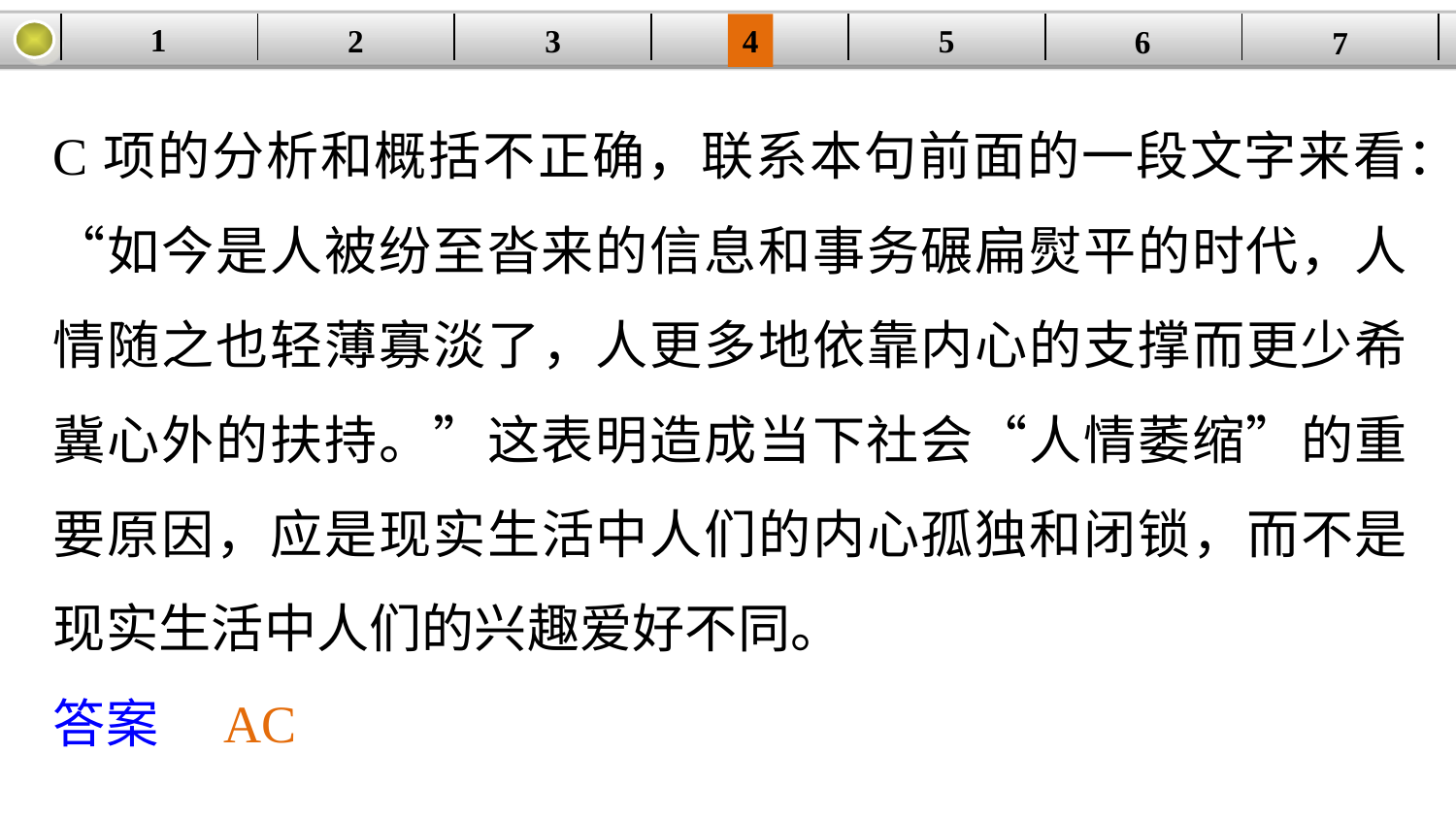

1
5
3
2
|  |  |  |  |  |  |  |
| --- | --- | --- | --- | --- | --- | --- |
4
6
7

C项的分析和概括不正确，联系本句前面的一段文字来看：“如今是人被纷至沓来的信息和事务碾扁熨平的时代，人情随之也轻薄寡淡了，人更多地依靠内心的支撑而更少希冀心外的扶持。”这表明造成当下社会“人情萎缩”的重要原因，应是现实生活中人们的内心孤独和闭锁，而不是现实生活中人们的兴趣爱好不同。
答案　AC